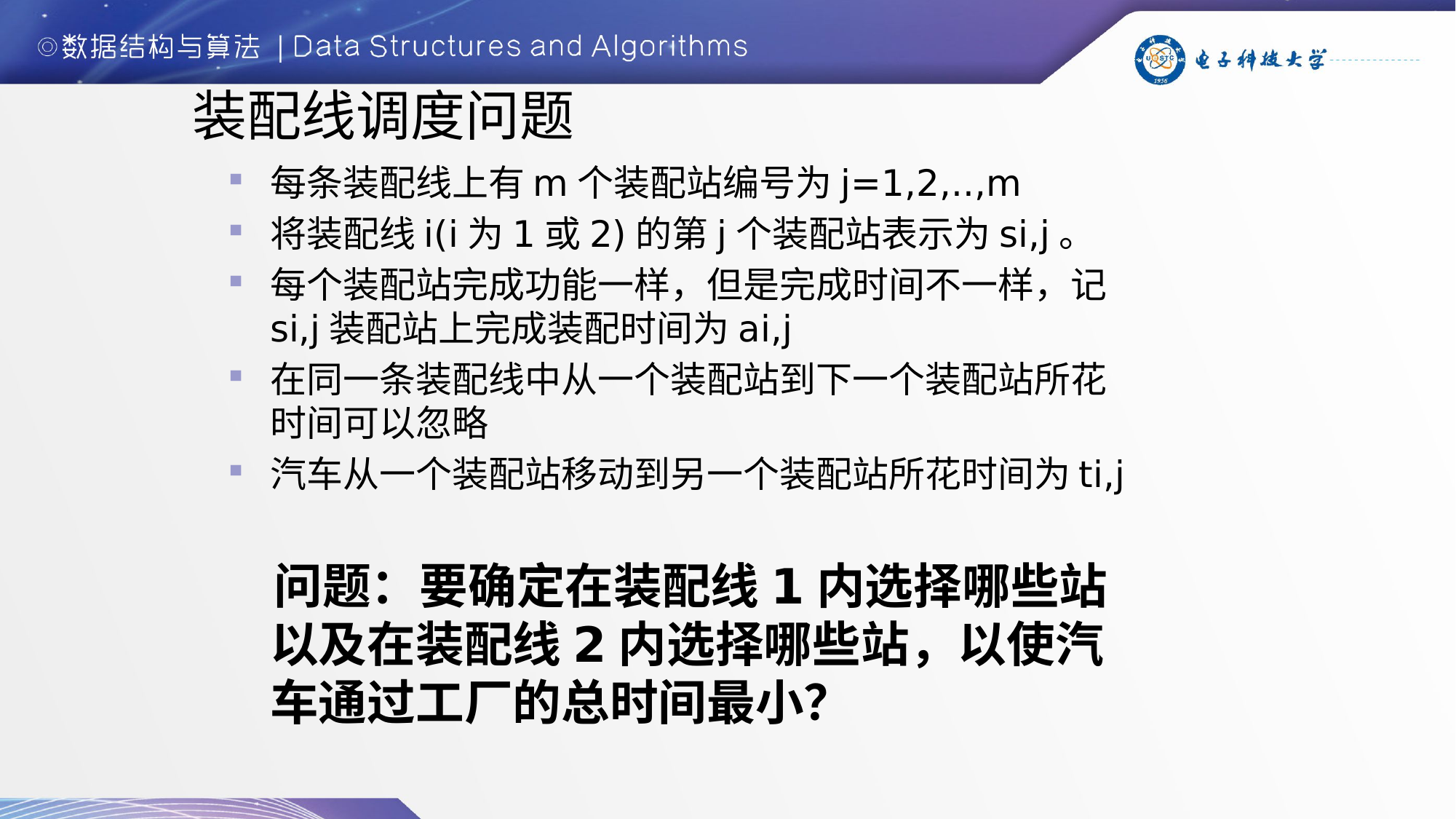

# 装配线调度问题
每条装配线上有m个装配站编号为j=1,2,..,m
将装配线i(i为1或2)的第j个装配站表示为si,j。
每个装配站完成功能一样，但是完成时间不一样，记si,j装配站上完成装配时间为ai,j
在同一条装配线中从一个装配站到下一个装配站所花时间可以忽略
汽车从一个装配站移动到另一个装配站所花时间为ti,j

   问题：要确定在装配线1内选择哪些站以及在装配线2内选择哪些站，以使汽车通过工厂的总时间最小？